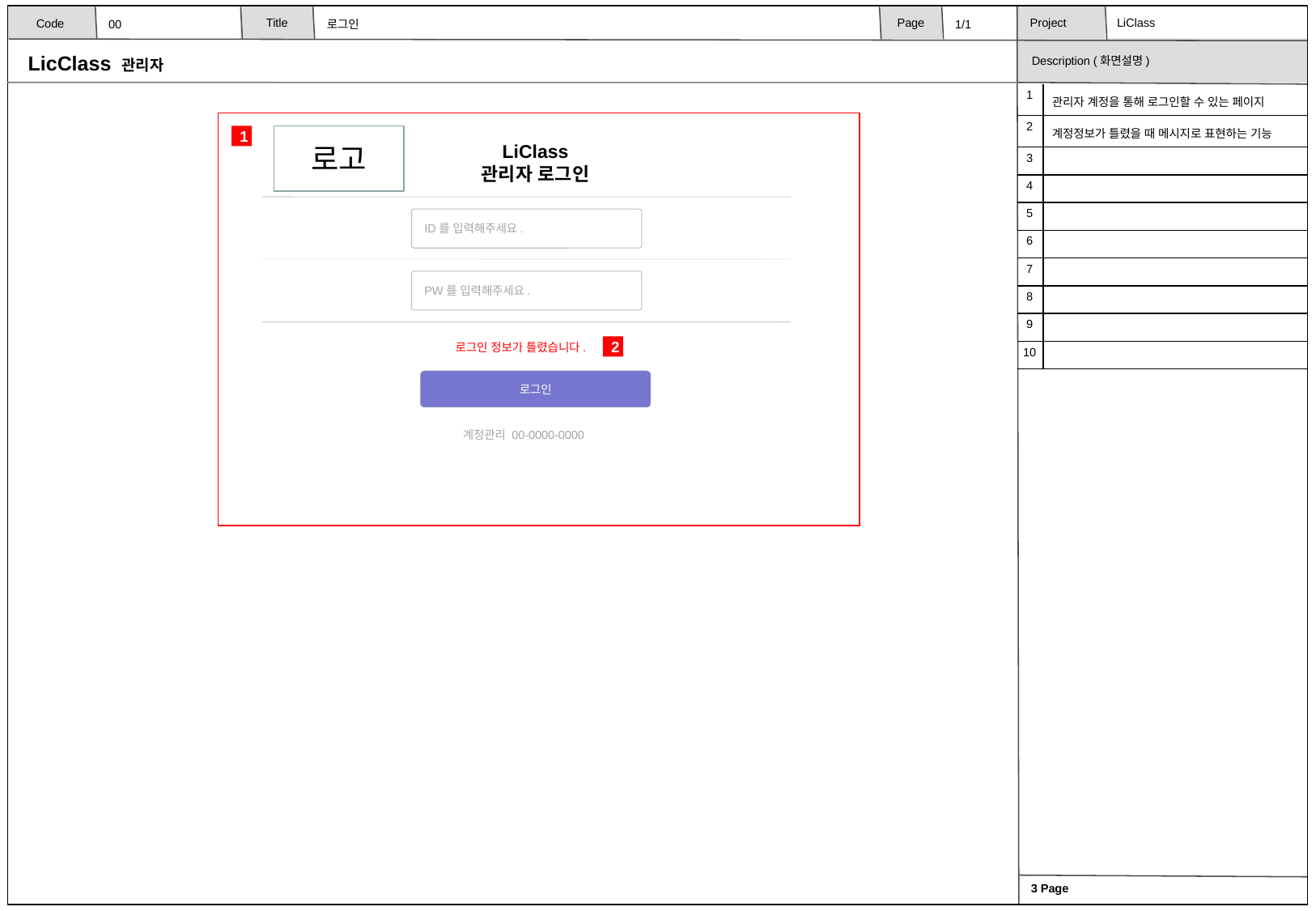

00
로그인
1/1
| 1 | 관리자 계정을 통해 로그인할 수 있는 페이지 |
| --- | --- |
| 2 | 계정정보가 틀렸을 때 메시지로 표현하는 기능 |
| 3 |  |
| 4 |  |
| 5 |  |
| 6 |  |
| 7 |  |
| 8 |  |
| 9 |  |
| 10 |  |

1
로고
LiClass
관리자 로그인

ID를 입력해주세요.

PW를 입력해주세요.

로그인 정보가 틀렸습니다.
2
로그인
계정관리 00-0000-0000